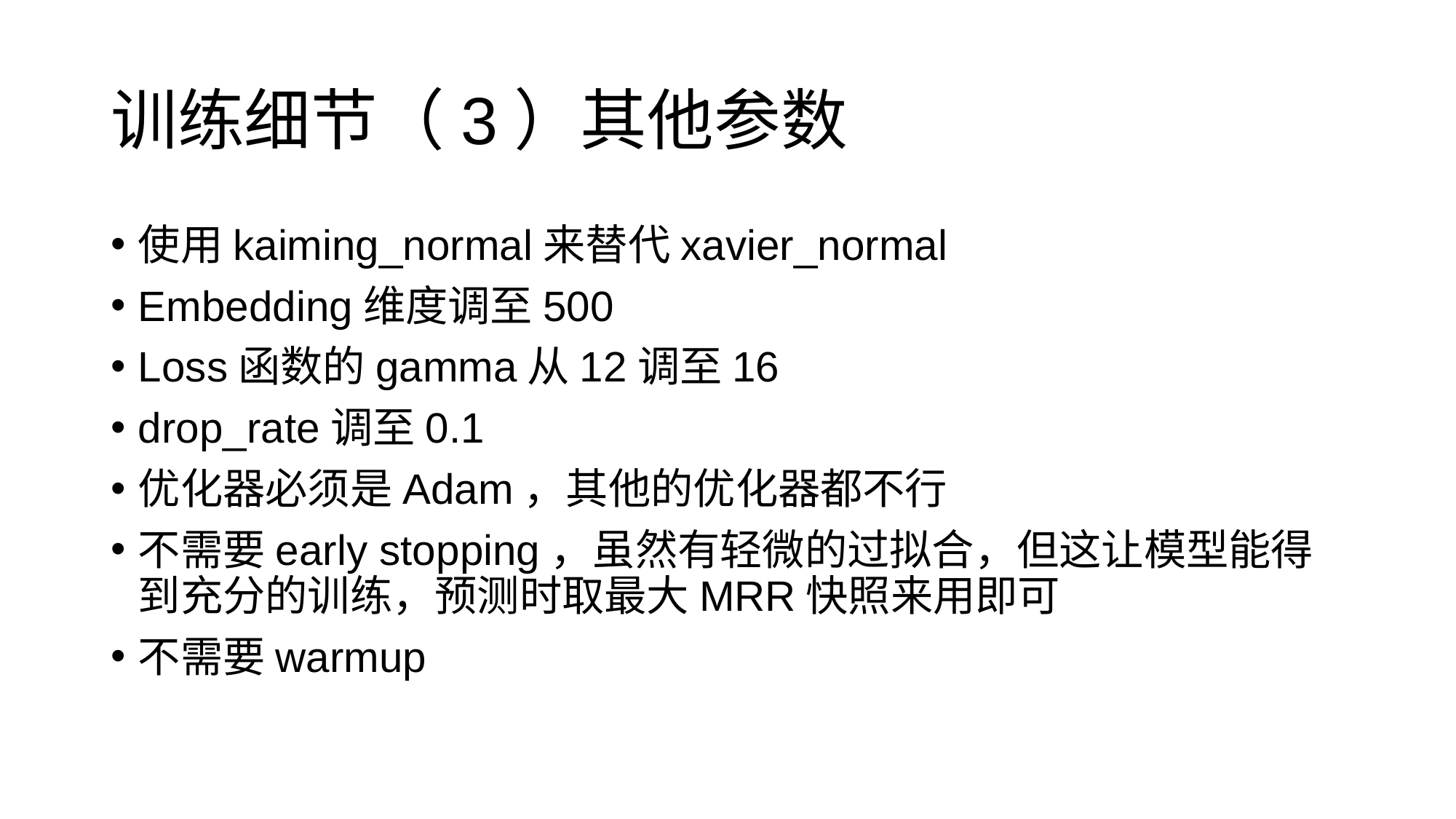

# 训练细节（3）其他参数
使用kaiming_normal来替代xavier_normal
Embedding维度调至500
Loss函数的gamma从12调至16
drop_rate调至0.1
优化器必须是Adam，其他的优化器都不行
不需要early stopping，虽然有轻微的过拟合，但这让模型能得到充分的训练，预测时取最大MRR快照来用即可
不需要warmup